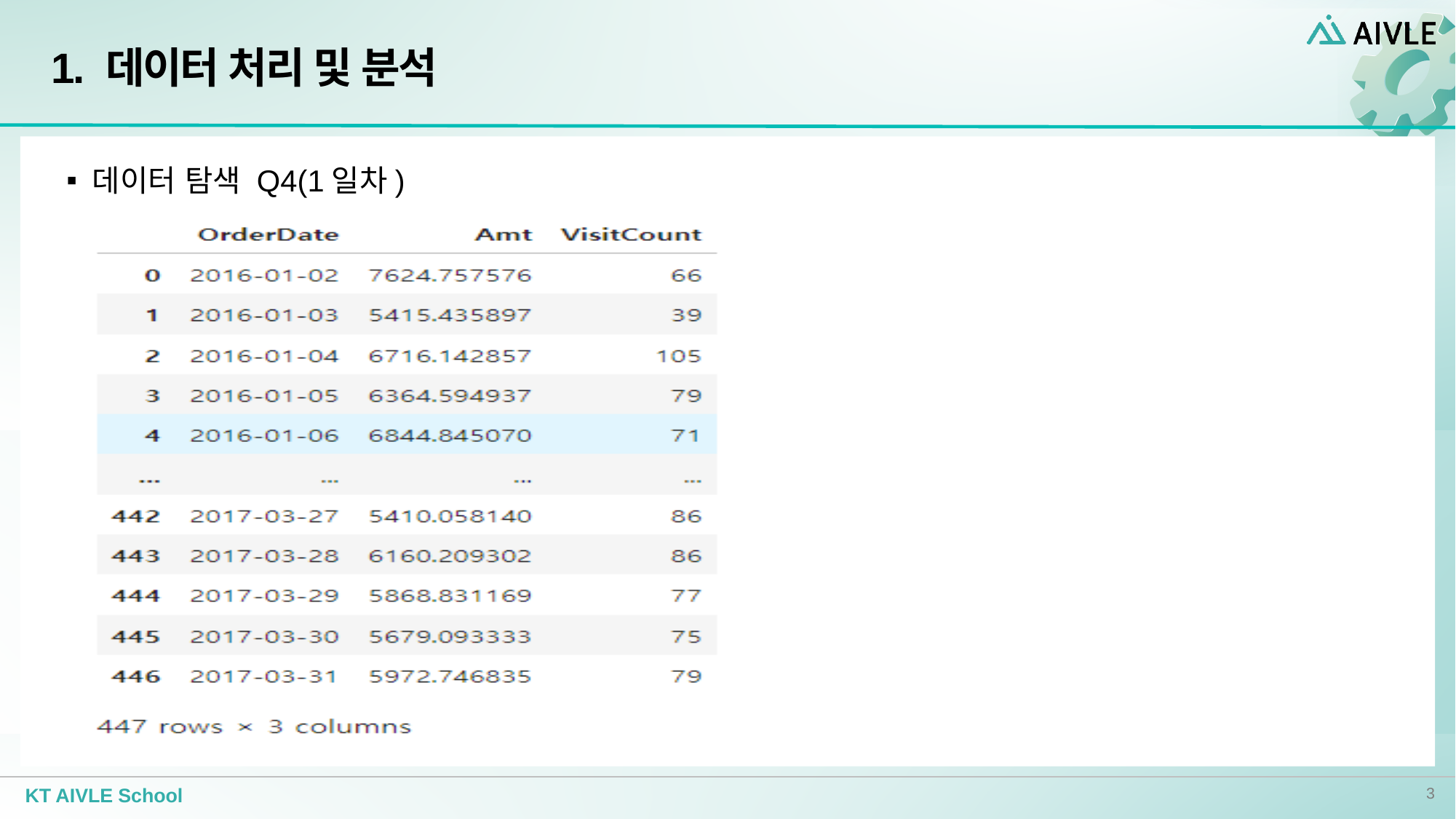

# 1. 데이터 처리 및 분석
데이터 탐색 Q4(1일차)